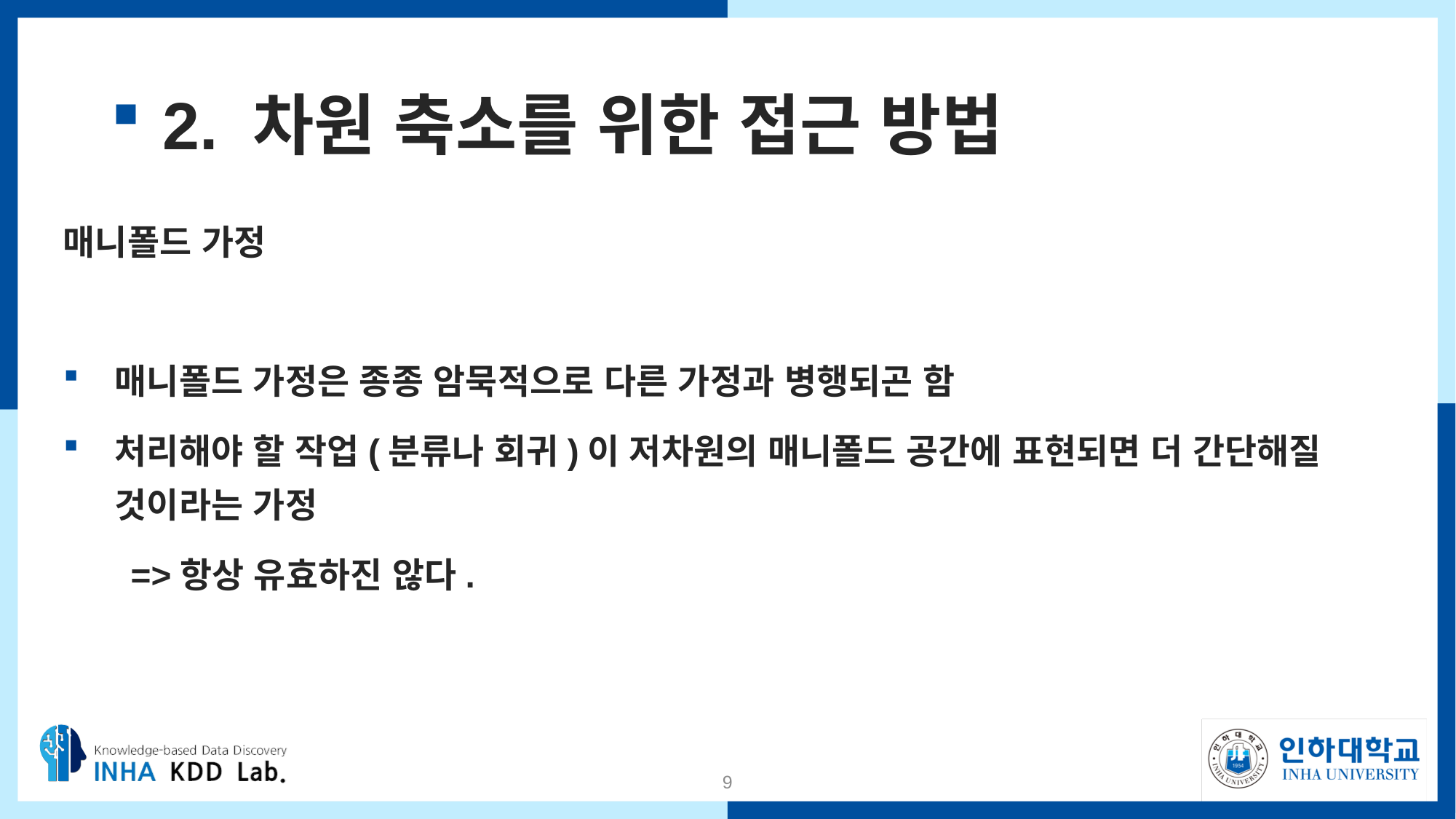

# 2. 차원 축소를 위한 접근 방법
매니폴드 가정

매니폴드 가정은 종종 암묵적으로 다른 가정과 병행되곤 함
처리해야 할 작업(분류나 회귀)이 저차원의 매니폴드 공간에 표현되면 더 간단해질 것이라는 가정
       =>항상 유효하진 않다.

9